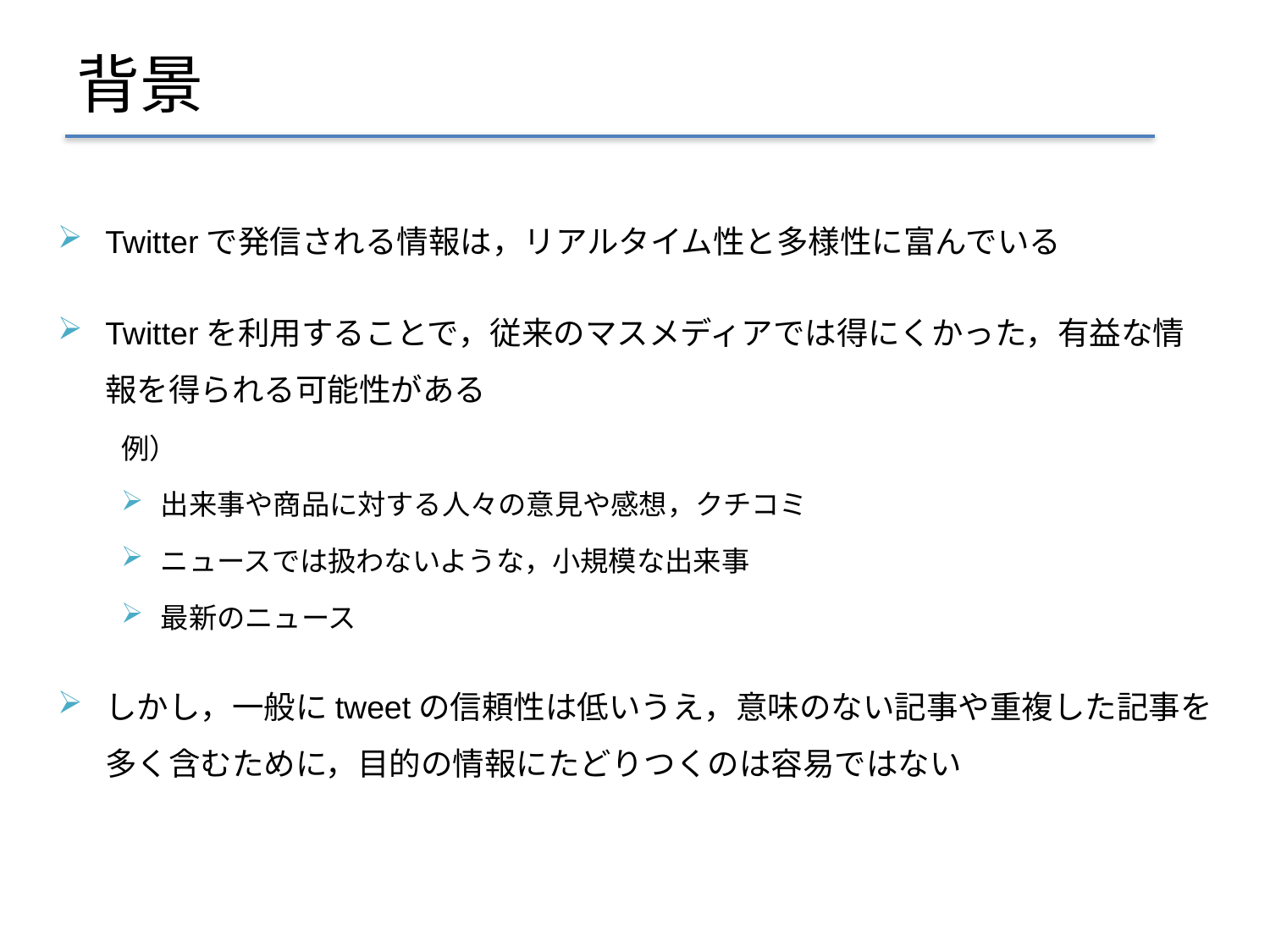

# 背景
Twitterで発信される情報は，リアルタイム性と多様性に富んでいる

Twitterを利用することで，従来のマスメディアでは得にくかった，有益な情報を得られる可能性がある
例）
出来事や商品に対する人々の意見や感想，クチコミ
ニュースでは扱わないような，小規模な出来事
最新のニュース

しかし，一般にtweetの信頼性は低いうえ，意味のない記事や重複した記事を多く含むために，目的の情報にたどりつくのは容易ではない